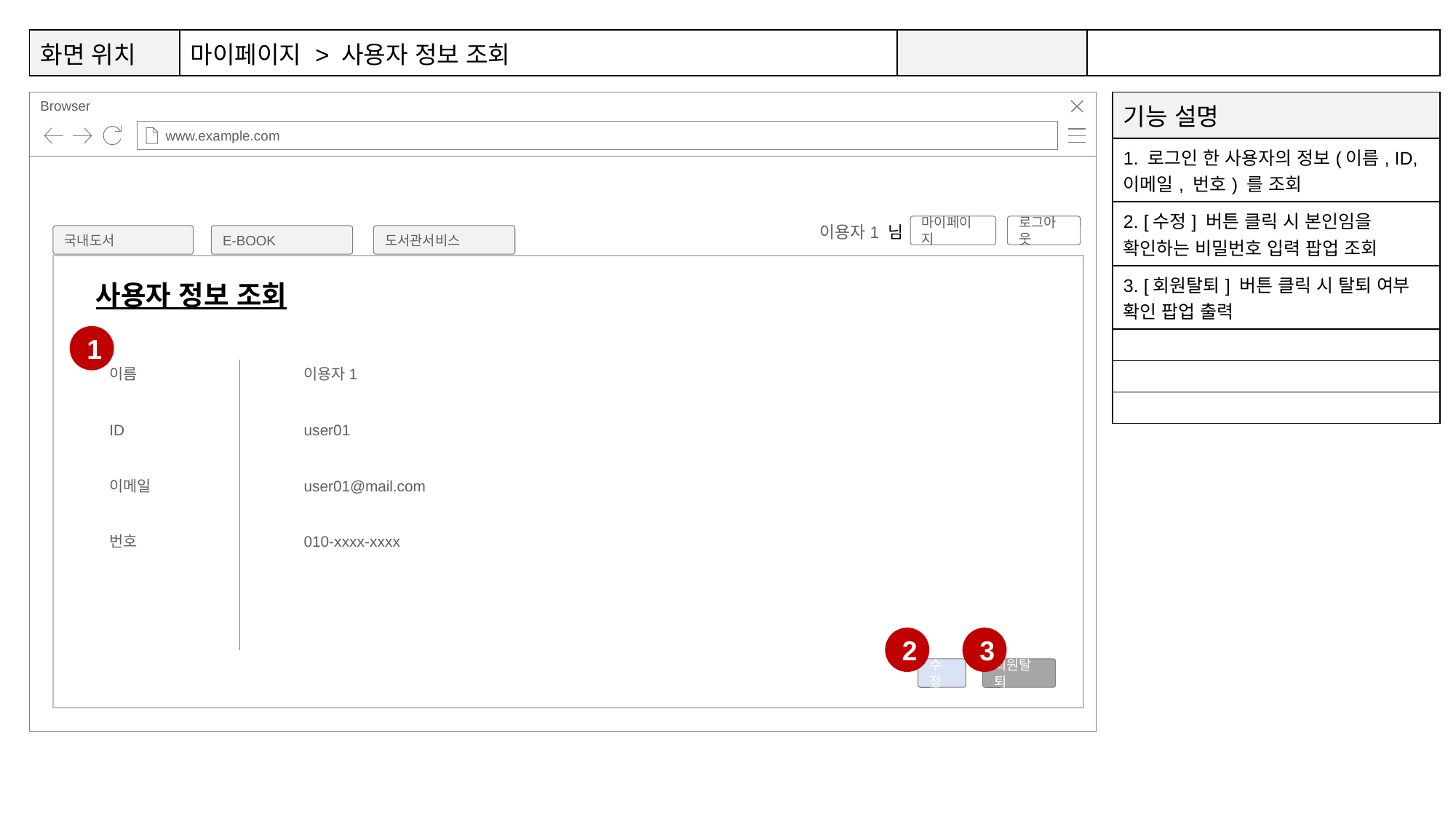

| 화면 위치 | 마이페이지 > 사용자 정보 조회 |  |  |
| --- | --- | --- | --- |
4
5
8
9
6
7
| 기능 설명 |
| --- |
| 1. 로그인 한 사용자의 정보(이름, ID, 이메일, 번호) 를 조회 |
| 2. [수정] 버튼 클릭 시 본인임을 확인하는 비밀번호 입력 팝업 조회 |
| 3. [회원탈퇴] 버튼 클릭 시 탈퇴 여부 확인 팝업 출력 |
|  |
|  |
|  |
이용자1 님
마이페이지
로그아웃
국내도서
E-BOOK
도서관서비스

사용자 정보 조회
1
이름
이용자1
ID
user01
이메일
user01@mail.com
번호
010-xxxx-xxxx
2
3
수정
회원탈퇴